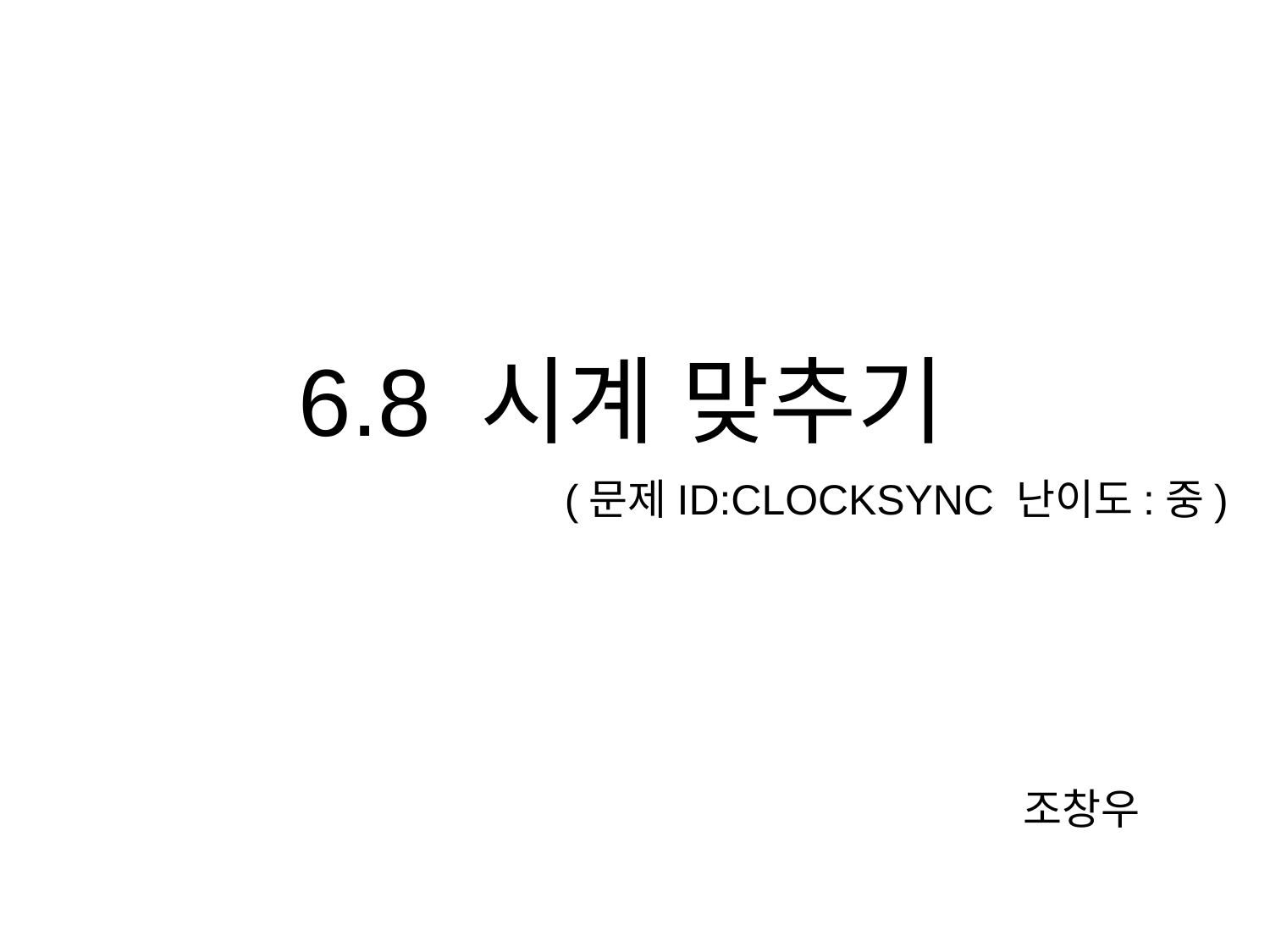

# 6.8 시계 맞추기
(문제ID:CLOCKSYNC 난이도:중)
조창우